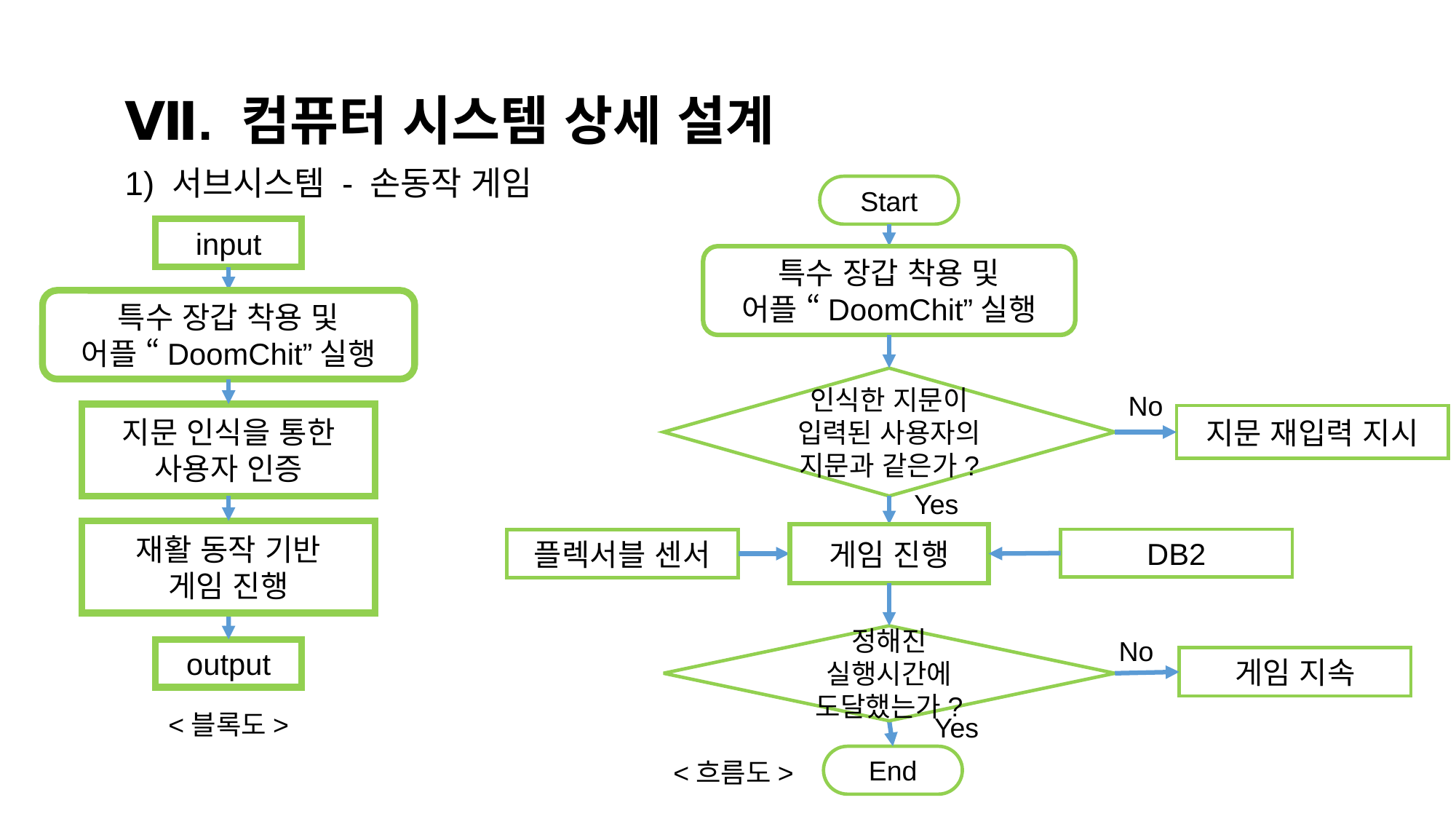

Ⅶ. 컴퓨터 시스템 상세 설계
1) 서브시스템 - 손동작 게임
Start
특수 장갑 착용 및
어플 “DoomChit”실행
인식한 지문이 입력된 사용자의 지문과 같은가?
No
지문 재입력 지시
Yes
게임 진행
DB2
플렉서블 센서
정해진 실행시간에 도달했는가?
No
게임 지속
Yes
End
<흐름도>
input
특수 장갑 착용 및
어플 “DoomChit”실행
지문 인식을 통한 사용자 인증
재활 동작 기반
게임 진행
output
<블록도>